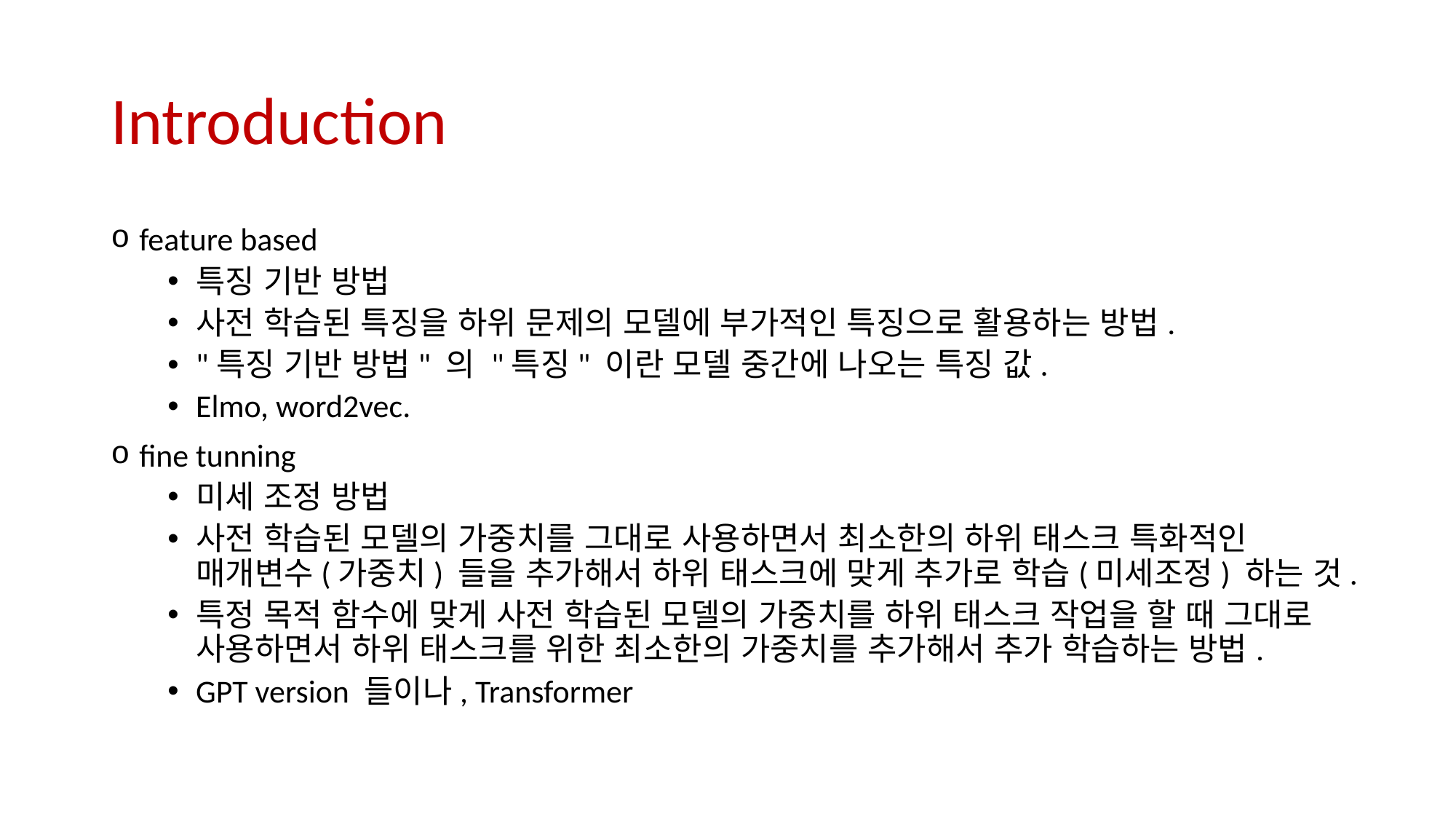

# Introduction
feature based
특징 기반 방법
사전 학습된 특징을 하위 문제의 모델에 부가적인 특징으로 활용하는 방법.
"특징 기반 방법" 의 "특징" 이란 모델 중간에 나오는 특징 값.
Elmo, word2vec.
fine tunning
미세 조정 방법
사전 학습된 모델의 가중치를 그대로 사용하면서 최소한의 하위 태스크 특화적인 매개변수(가중치) 들을 추가해서 하위 태스크에 맞게 추가로 학습(미세조정) 하는 것.
특정 목적 함수에 맞게 사전 학습된 모델의 가중치를 하위 태스크 작업을 할 때 그대로 사용하면서 하위 태스크를 위한 최소한의 가중치를 추가해서 추가 학습하는 방법.
GPT version 들이나, Transformer